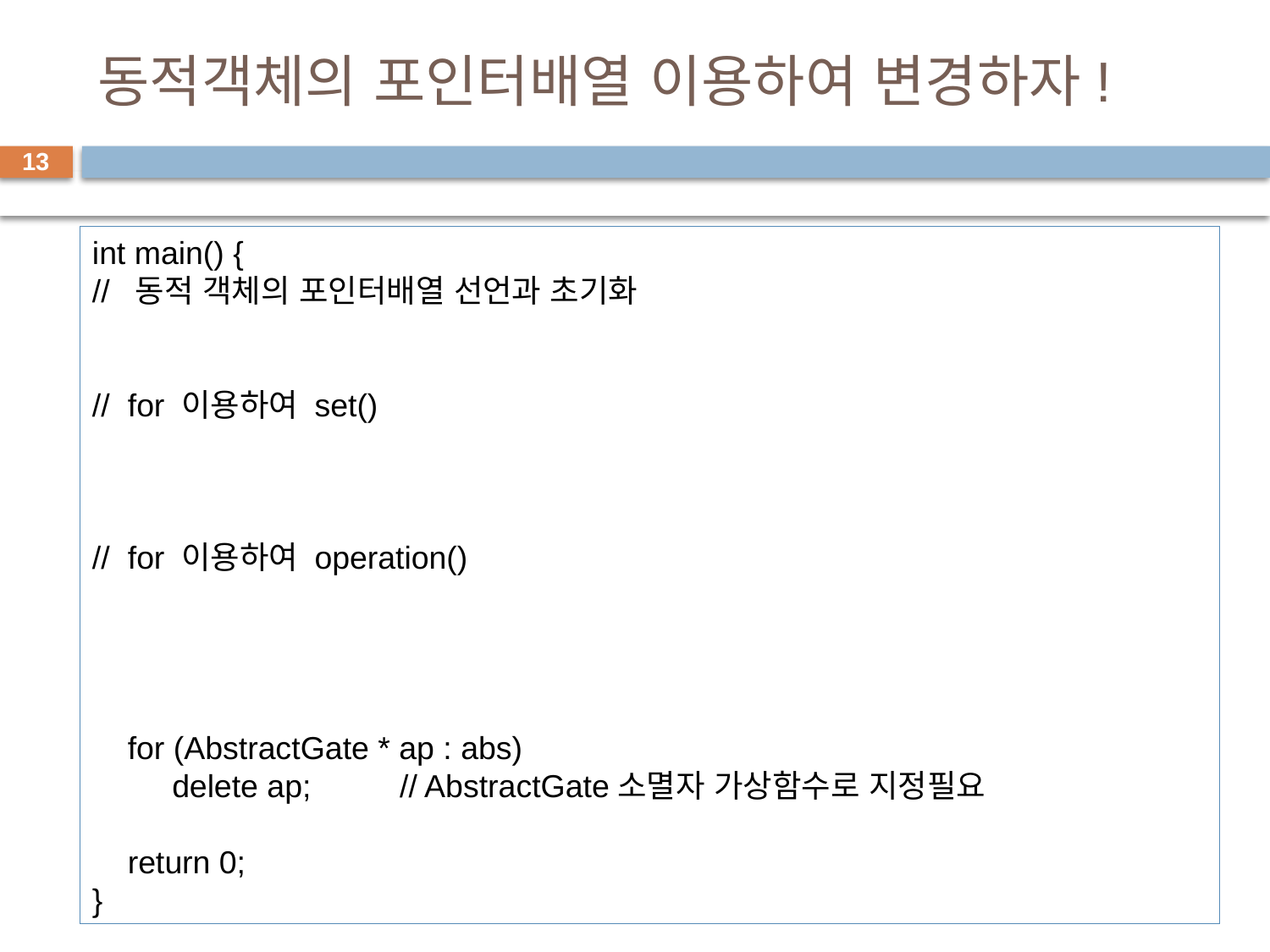

# 동적객체의 포인터배열 이용하여 변경하자!
13
int main() {
//  동적 객체의 포인터배열 선언과 초기화

//  for 이용하여 set()

//  for 이용하여 operation()

    for (AbstractGate * ap : abs)
         delete ap;          // AbstractGate소멸자 가상함수로 지정필요

    return 0;
}